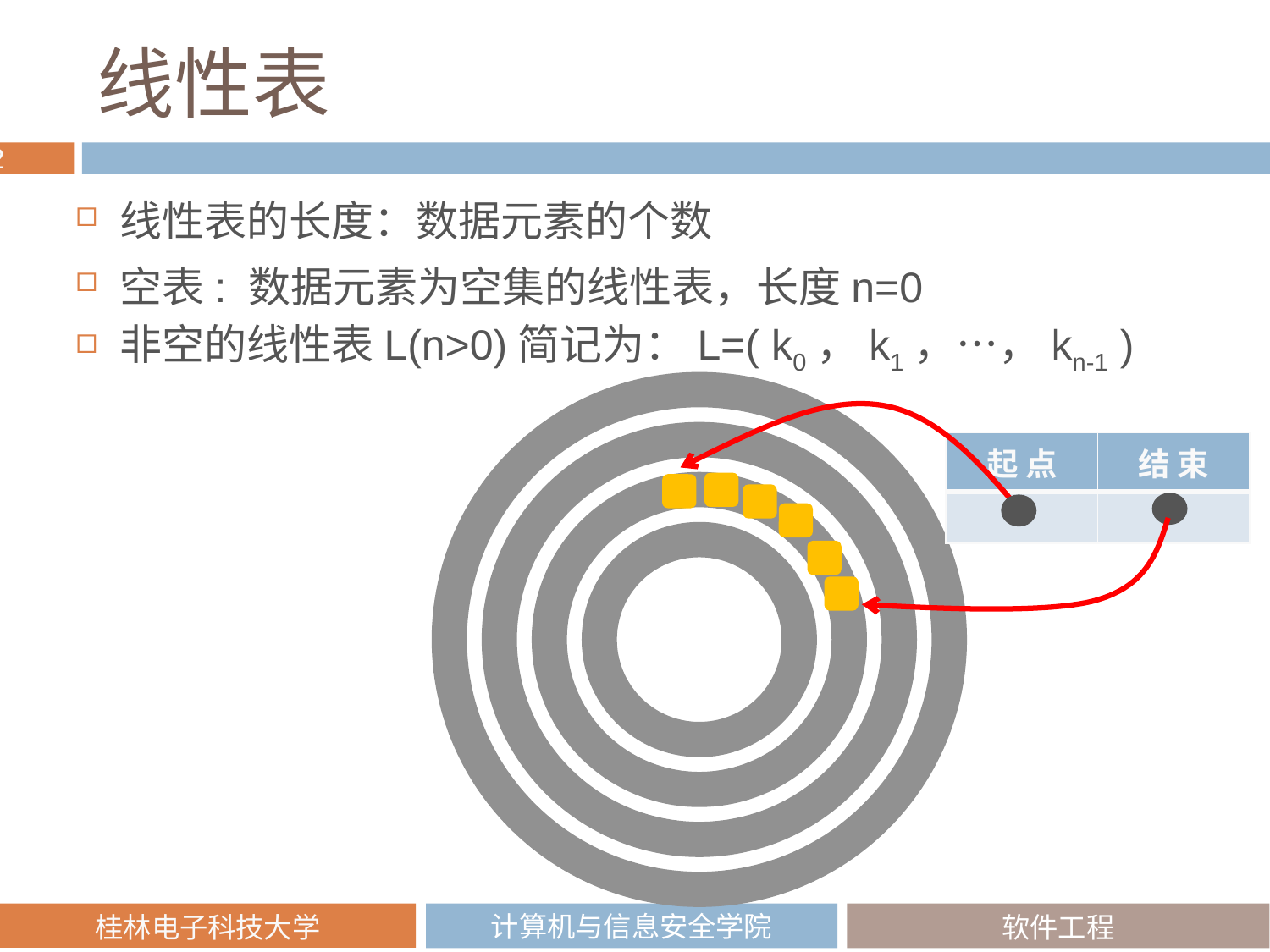

# 线性表
线性表的长度：数据元素的个数
空表: 数据元素为空集的线性表，长度n=0
非空的线性表L(n>0)简记为：L=( k0，k1，…，kn-1 )

| 起 点 | 结 束 |
| --- | --- |
|  |  |